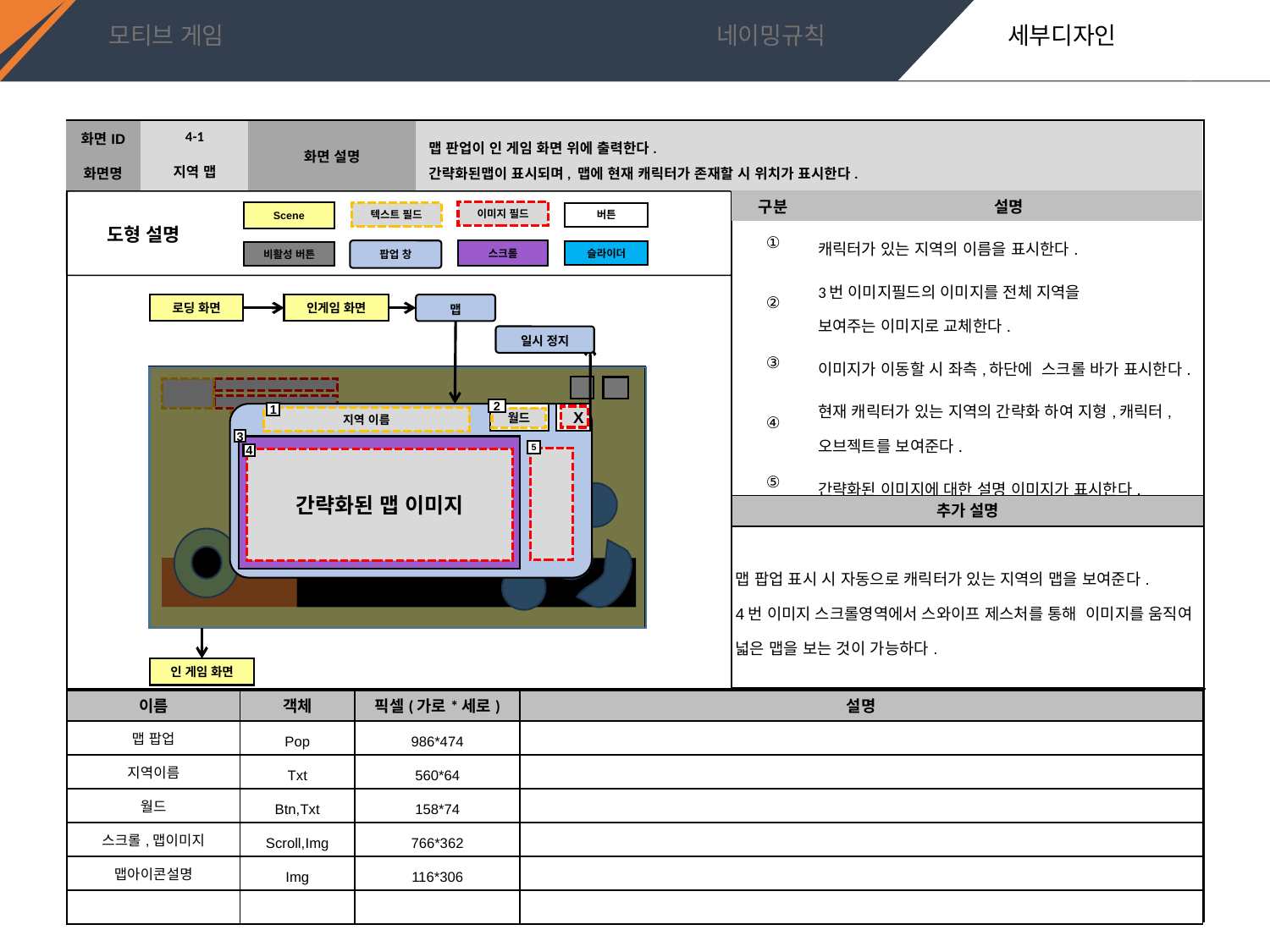

4-1
맵 판업이 인 게임 화면 위에 출력한다.
간략화된맵이 표시되며, 맵에 현재 캐릭터가 존재할 시 위치가 표시한다.
지역 맵
| 구분 | 설명 |
| --- | --- |
| ① | 캐릭터가 있는 지역의 이름을 표시한다. |
| ② | 3번 이미지필드의 이미지를 전체 지역을 보여주는 이미지로 교체한다. |
| ③ | 이미지가 이동할 시 좌측,하단에 스크롤 바가 표시한다. |
| ④ | 현재 캐릭터가 있는 지역의 간략화 하여 지형,캐릭터, 오브젝트를 보여준다. |
| ⑤ | 간략화된 이미지에 대한 설명 이미지가 표시한다. |
로딩 화면
인게임 화면
맵
일시 정지

텍스트 필드

2
1

X
지역 이름
월드
3
제스처
5
4

간략화된 맵 이미지
| 추가 설명 |
| --- |
| 맵 팝업 표시 시 자동으로 캐릭터가 있는 지역의 맵을 보여준다. 4번 이미지 스크롤영역에서 스와이프 제스처를 통해 이미지를 움직여 넓은 맵을 보는 것이 가능하다. |
인 게임 화면
| 이름 | 객체 | 픽셀(가로\*세로) | 설명 |
| --- | --- | --- | --- |
| 맵 팝업 | Pop | 986\*474 |  |
| 지역이름 | Txt | 560\*64 |  |
| 월드 | Btn,Txt | 158\*74 |  |
| 스크롤,맵이미지 | Scroll,Img | 766\*362 |  |
| 맵아이콘설명 | Img | 116\*306 |  |
|  |  |  |  |